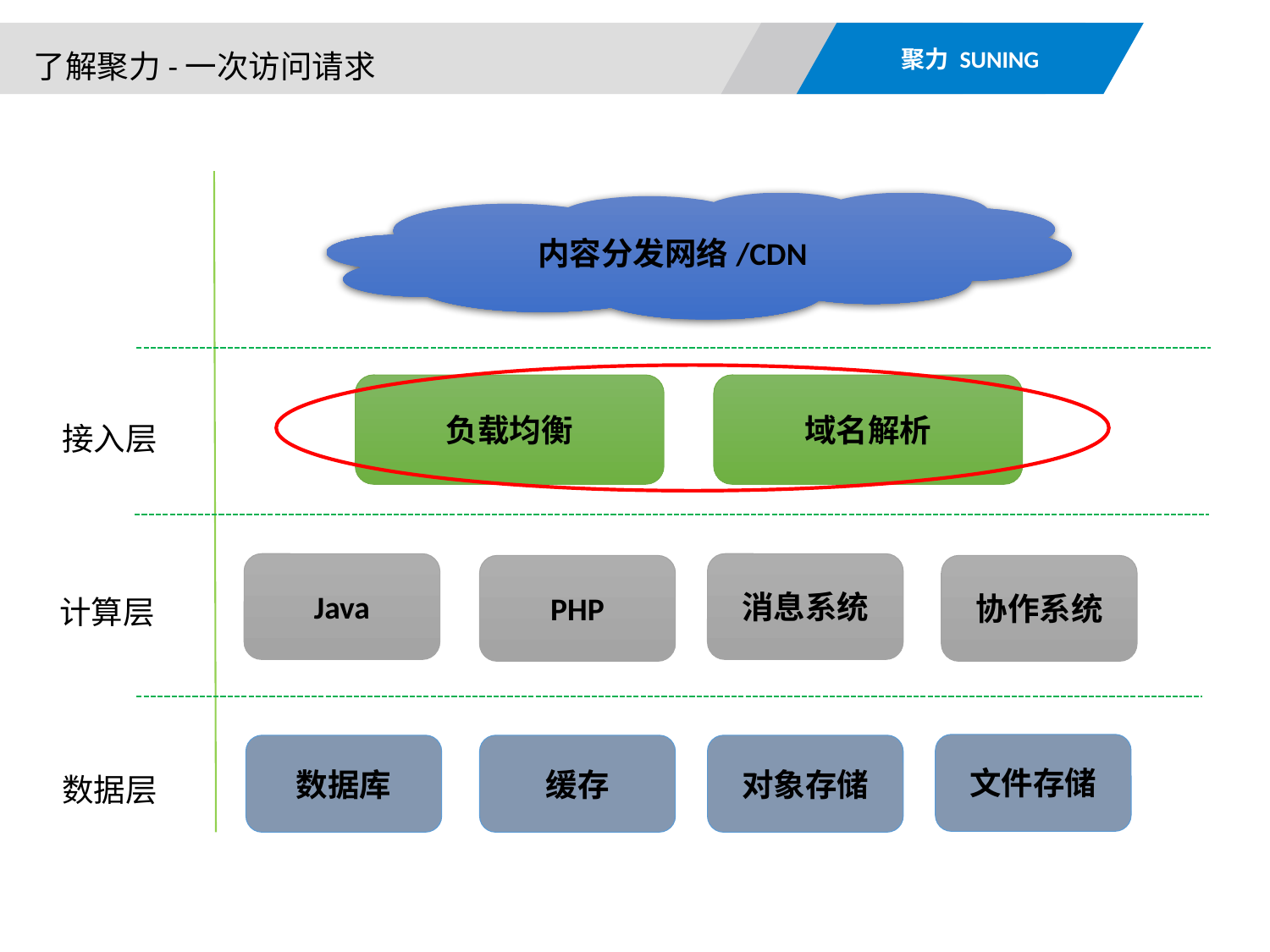

聚力 SUNING
了解聚力-一次访问请求
内容分发网络/CDN
负载均衡
域名解析
接入层
Java
消息系统
PHP
协作系统
计算层
文件存储
数据库
缓存
对象存储
数据层